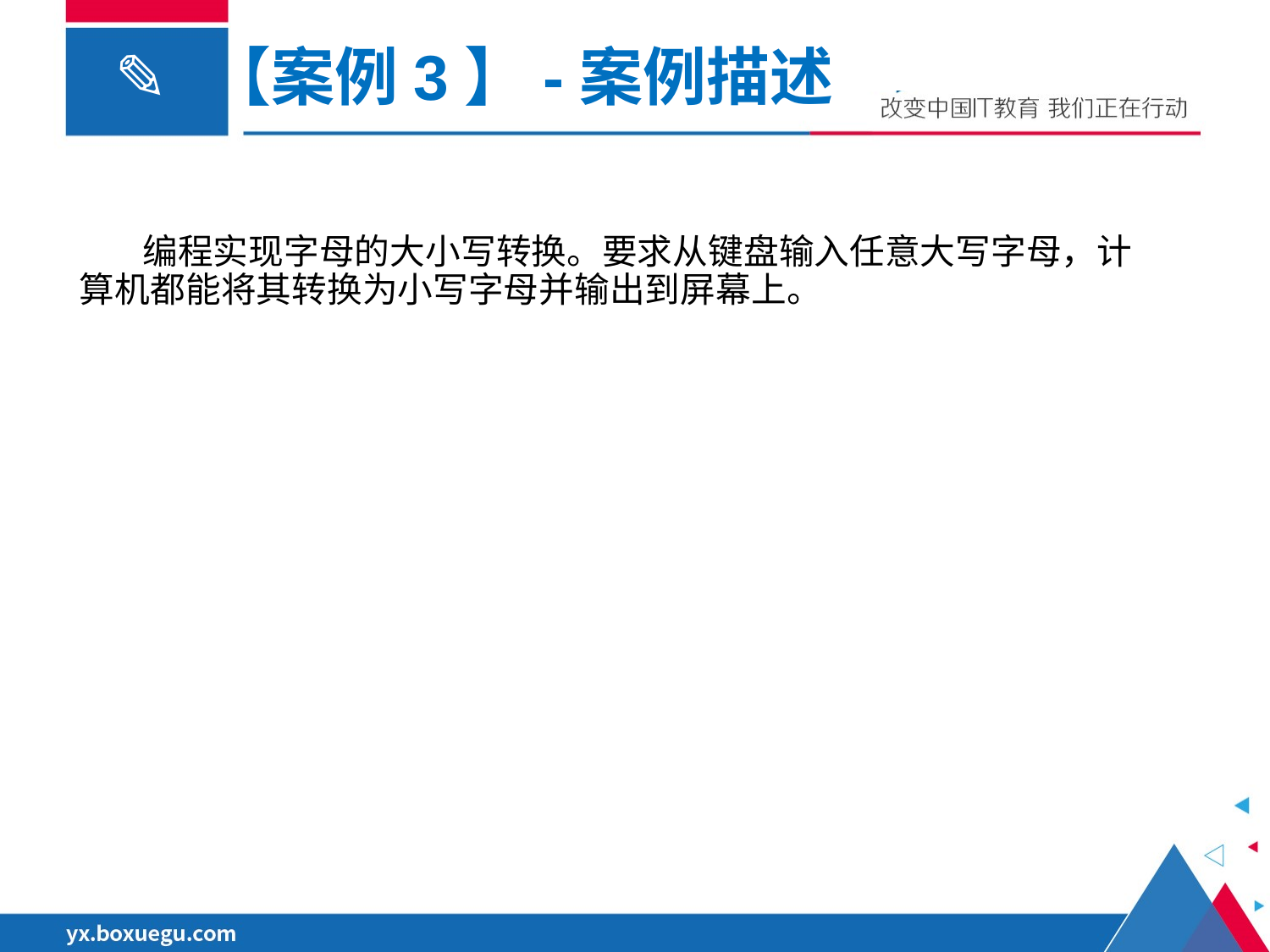

【案例3】-案例描述
       编程实现字母的大小写转换。要求从键盘输入任意大写字母，计算机都能将其转换为小写字母并输出到屏幕上。